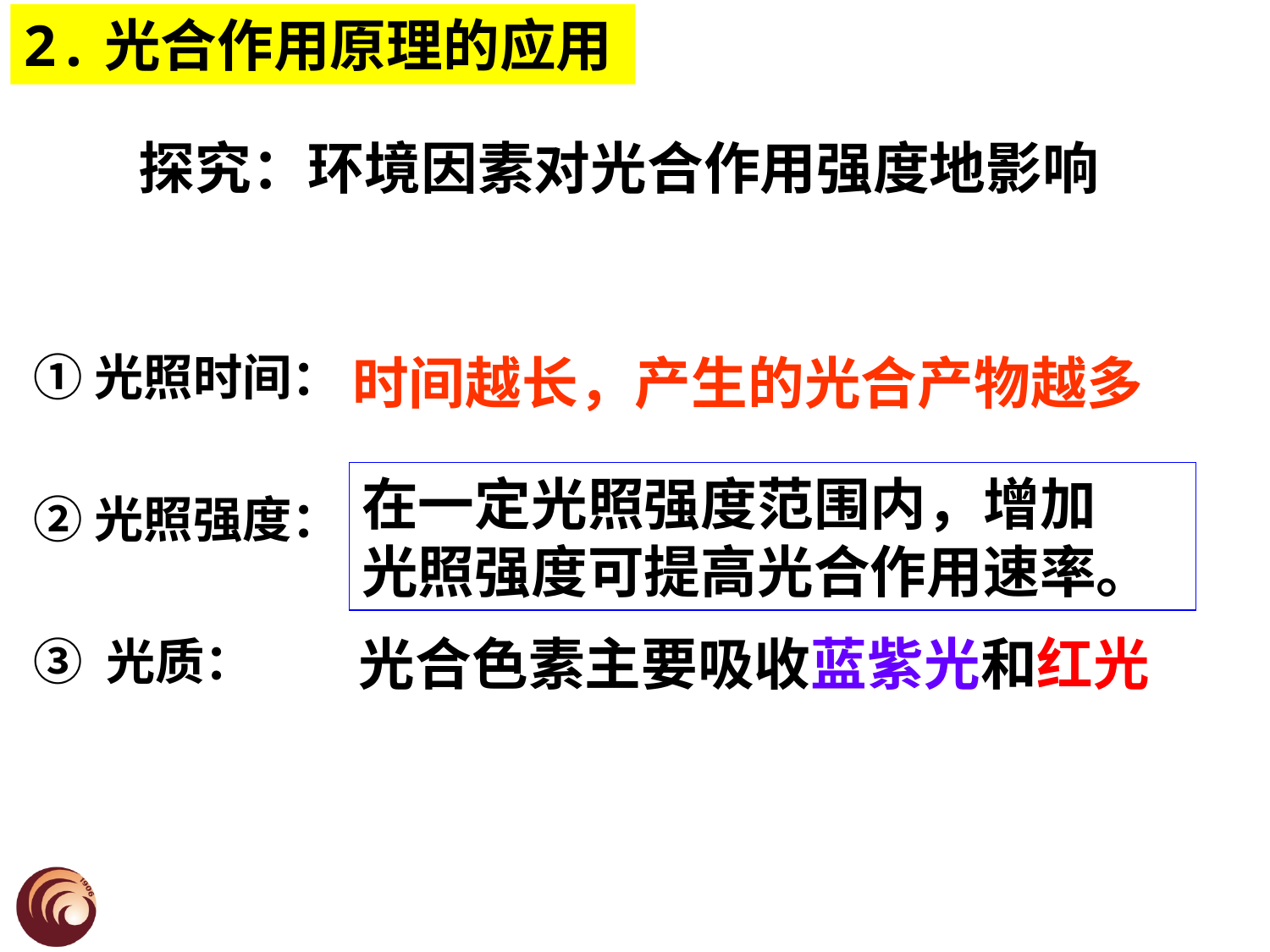

2.光合作用原理的应用
探究：环境因素对光合作用强度地影响
①光照时间：

②光照强度：

③ 光质：
时间越长，产生的光合产物越多
在一定光照强度范围内，增加
光照强度可提高光合作用速率。
光合色素主要吸收蓝紫光和红光